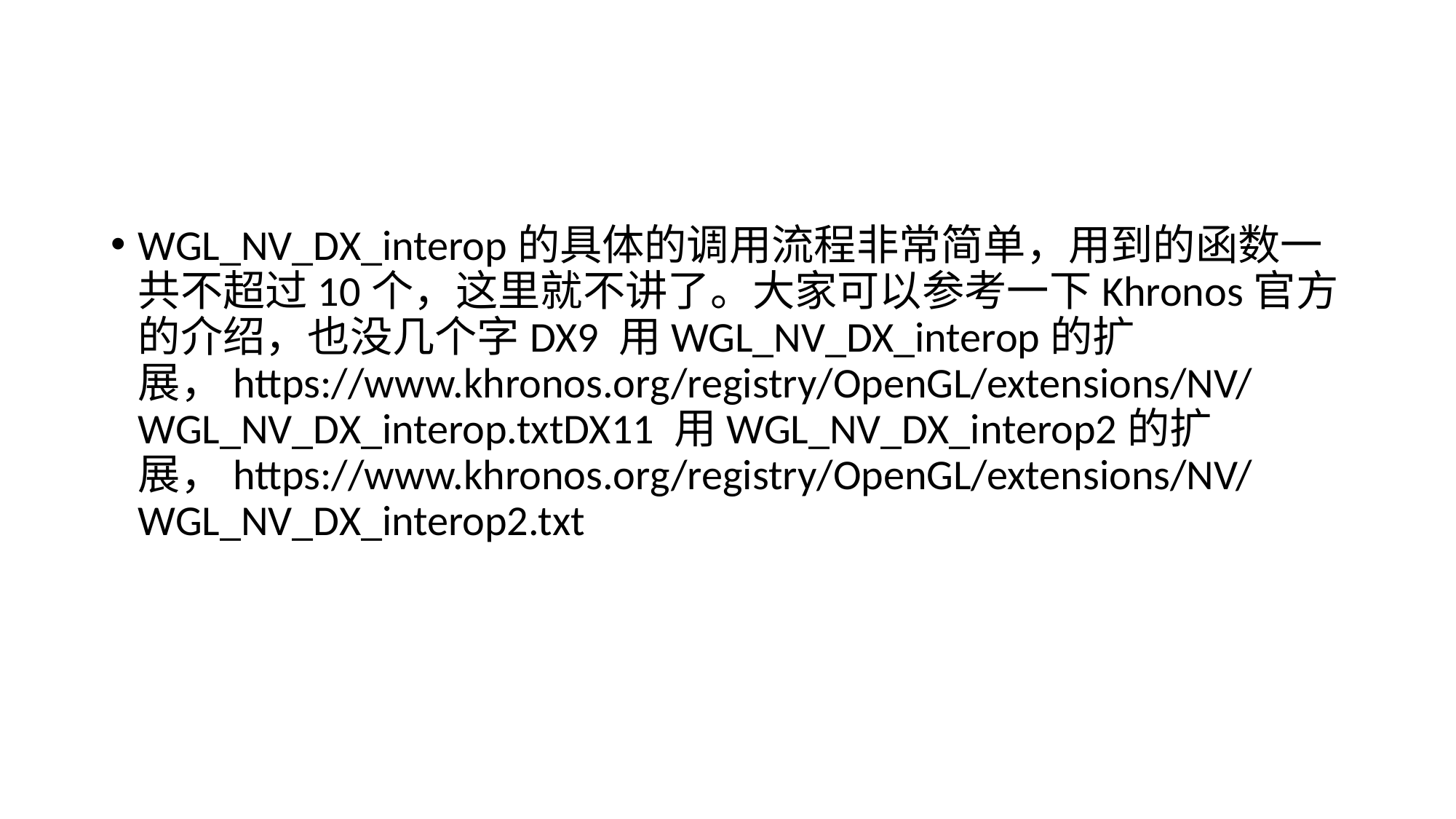

#
WGL_NV_DX_interop的具体的调用流程非常简单，用到的函数一共不超过10个，这里就不讲了。大家可以参考一下Khronos官方的介绍，也没几个字DX9 用WGL_NV_DX_interop的扩展，https://www.khronos.org/registry/OpenGL/extensions/NV/WGL_NV_DX_interop.txtDX11 用WGL_NV_DX_interop2的扩展，https://www.khronos.org/registry/OpenGL/extensions/NV/WGL_NV_DX_interop2.txt